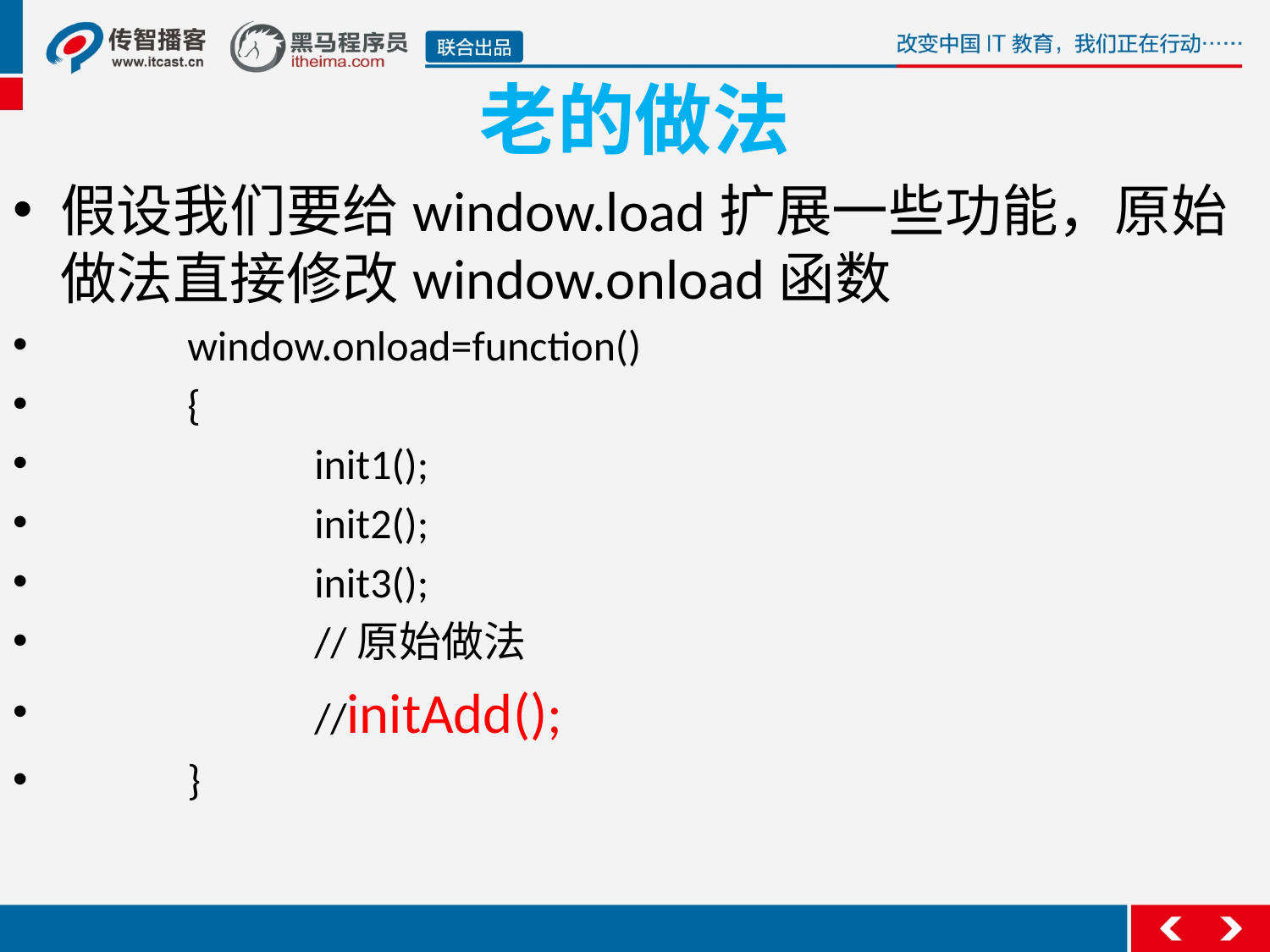

# 老的做法
假设我们要给window.load扩展一些功能，原始做法直接修改window.onload函数
	window.onload=function()
	{
		init1();
		init2();
		init3();
		//原始做法
		//initAdd();
	}